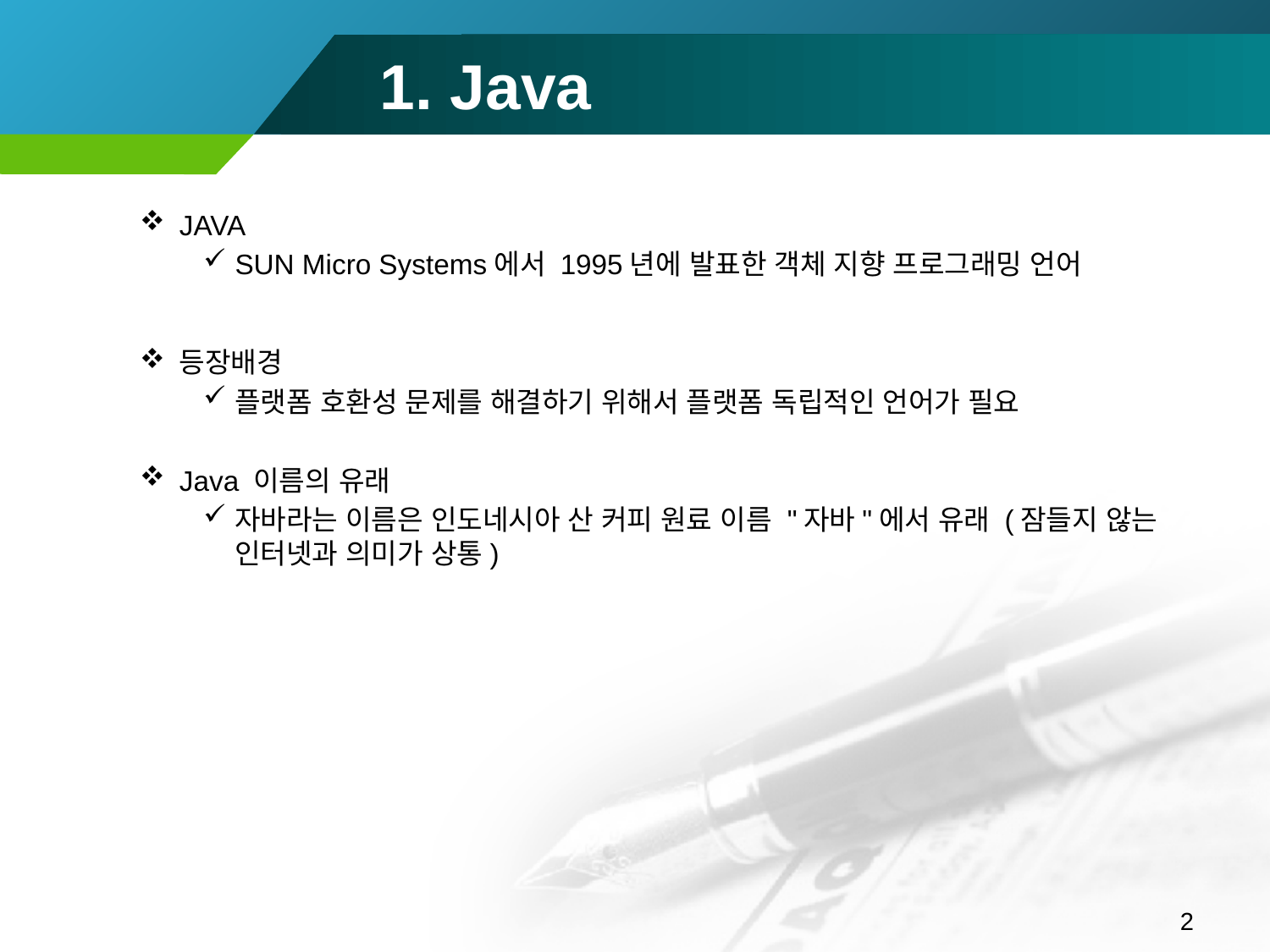

# 1. Java
JAVA
SUN Micro Systems에서 1995년에 발표한 객체 지향 프로그래밍 언어

등장배경
플랫폼 호환성 문제를 해결하기 위해서 플랫폼 독립적인 언어가 필요

Java 이름의 유래
자바라는 이름은 인도네시아 산 커피 원료 이름 "자바"에서 유래 (잠들지 않는 인터넷과 의미가 상통)

2